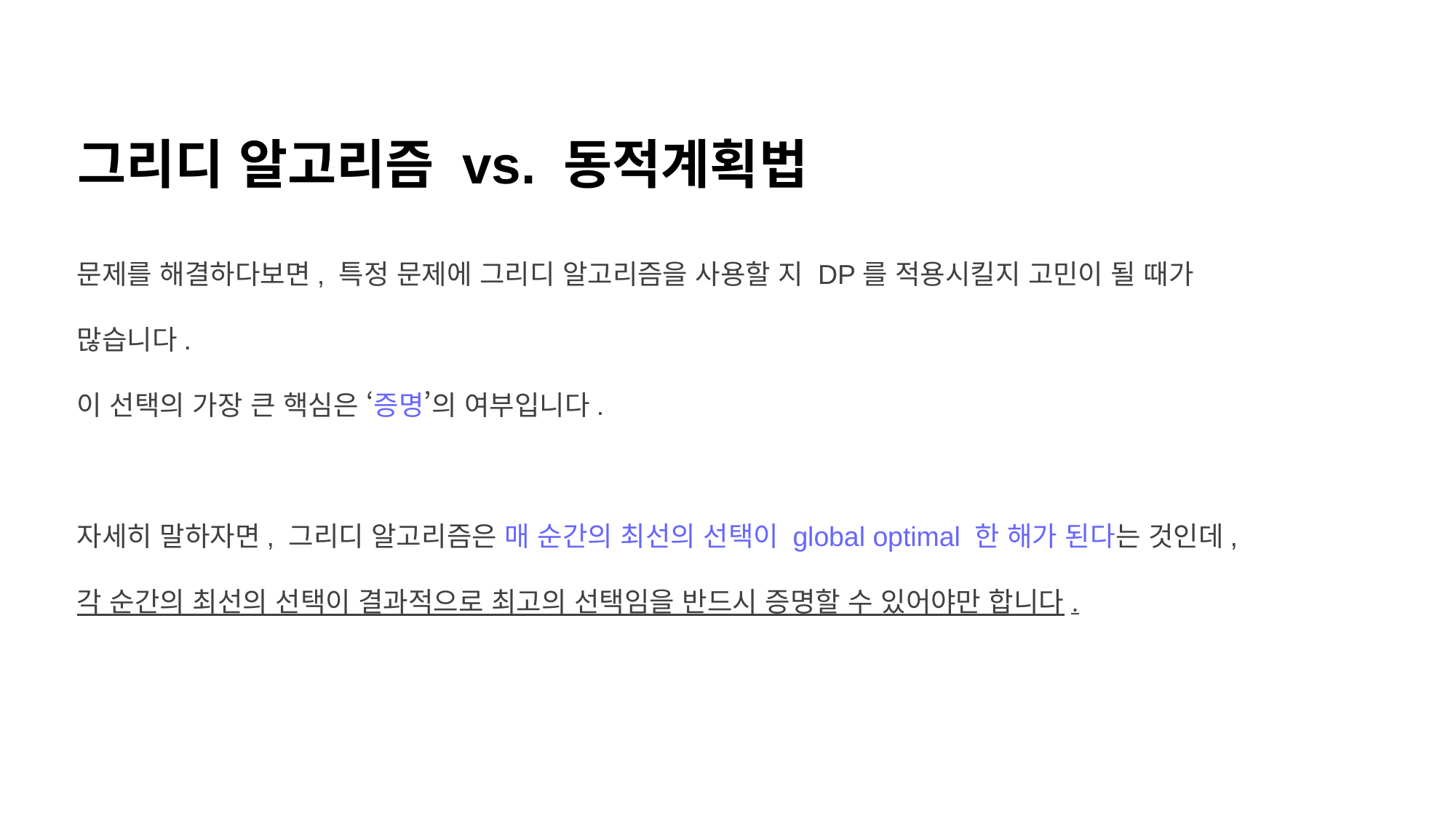

그리디 알고리즘 vs. 동적계획법
문제를 해결하다보면, 특정 문제에 그리디 알고리즘을 사용할 지 DP를 적용시킬지 고민이 될 때가 많습니다.
이 선택의 가장 큰 핵심은 ‘증명’의 여부입니다.

자세히 말하자면, 그리디 알고리즘은 매 순간의 최선의 선택이 global optimal 한 해가 된다는 것인데,
각 순간의 최선의 선택이 결과적으로 최고의 선택임을 반드시 증명할 수 있어야만 합니다.